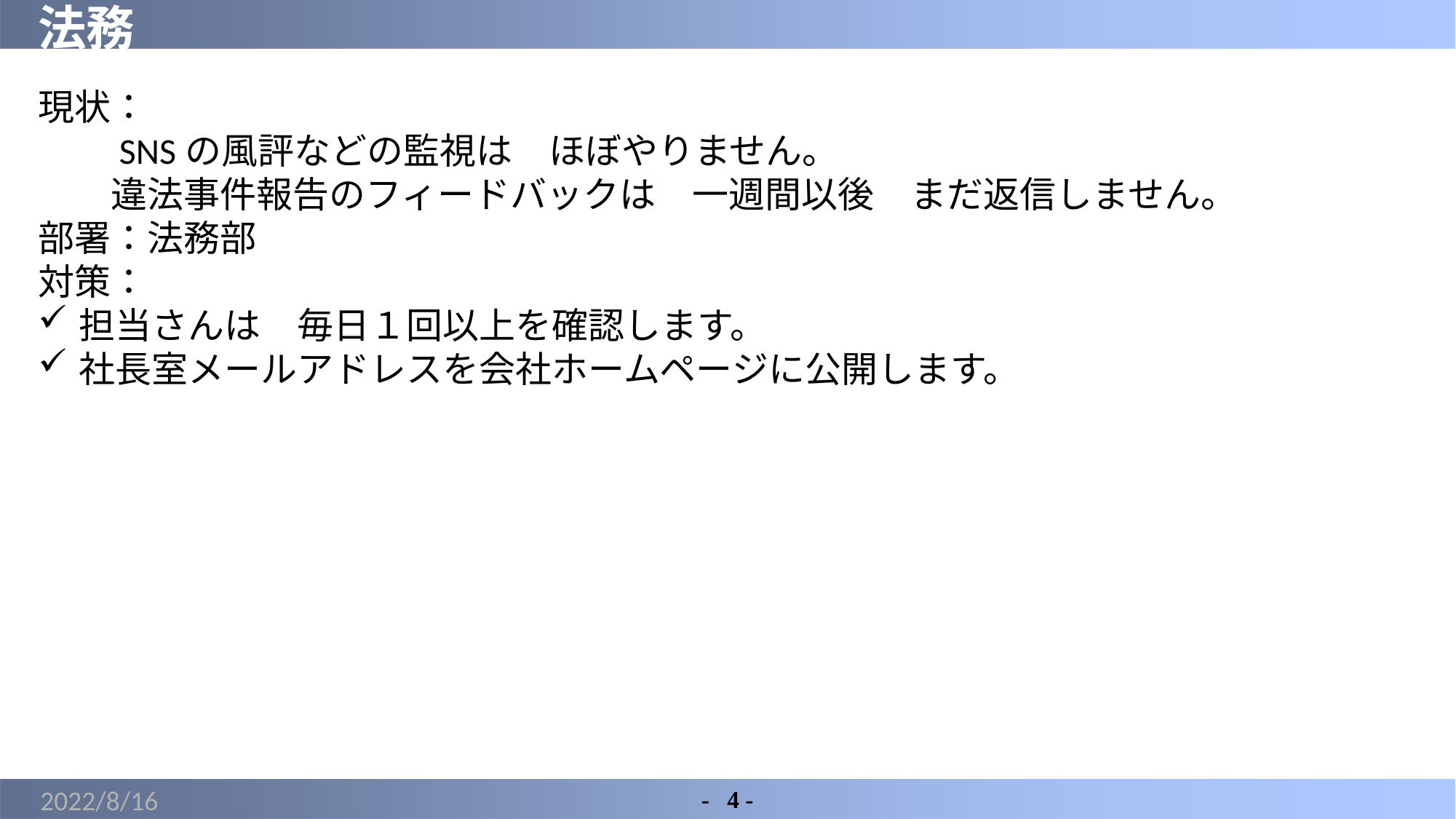

# 法務
現状：
　　SNSの風評などの監視は　ほぼやりません。
　　違法事件報告のフィードバックは　一週間以後　まだ返信しません。
部署：法務部
対策：
担当さんは　毎日１回以上を確認します。
社長室メールアドレスを会社ホームページに公開します。
2022/8/16
-	4 -